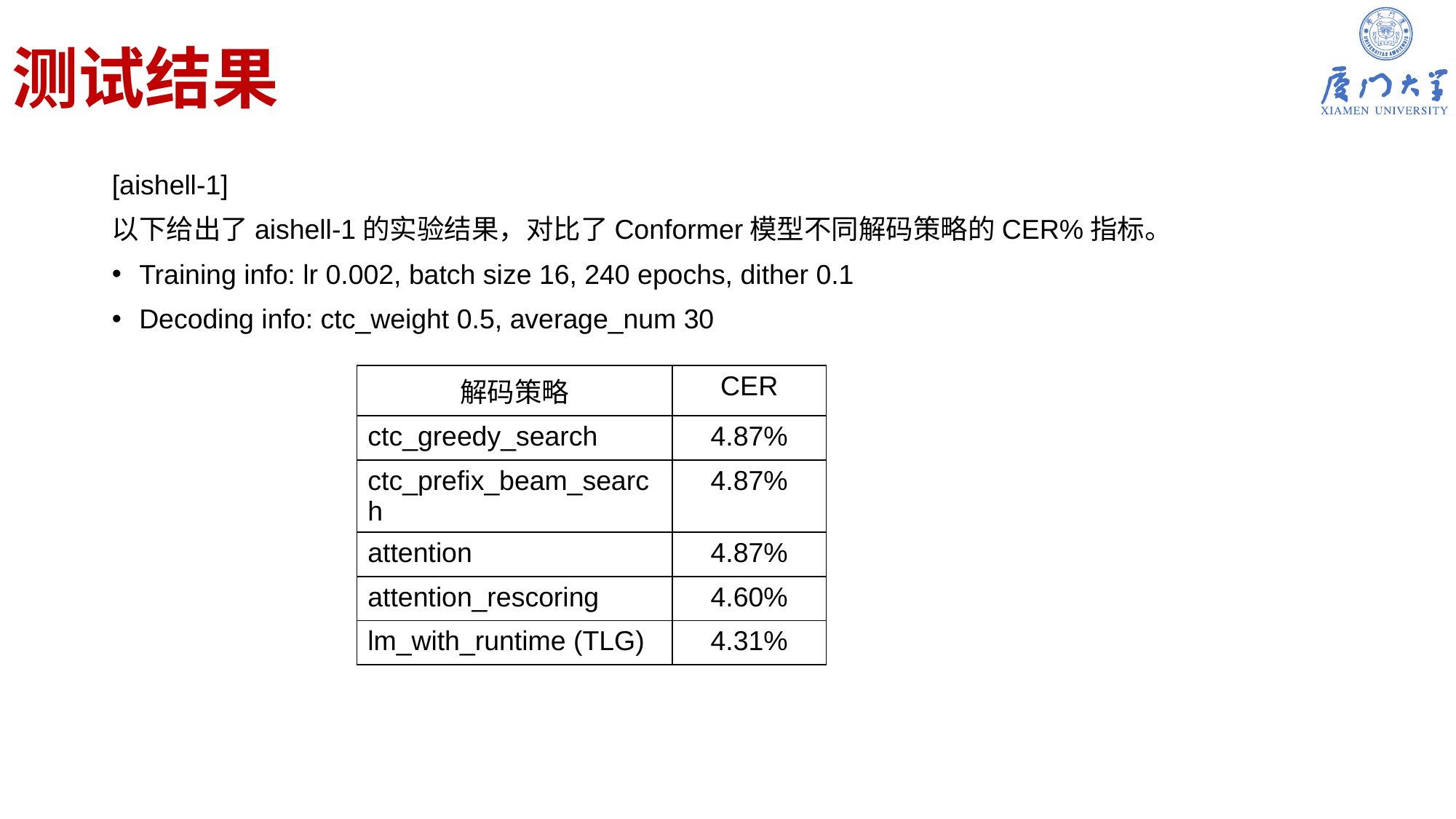

# 测试结果
[aishell-1]
以下给出了aishell-1的实验结果，对比了Conformer模型不同解码策略的CER%指标。
Training info: lr 0.002, batch size 16, 240 epochs, dither 0.1
Decoding info: ctc_weight 0.5, average_num 30
| 解码策略 | CER |
| --- | --- |
| ctc\_greedy\_search | 4.87% |
| ctc\_prefix\_beam\_search | 4.87% |
| attention | 4.87% |
| attention\_rescoring | 4.60% |
| lm\_with\_runtime (TLG) | 4.31% |